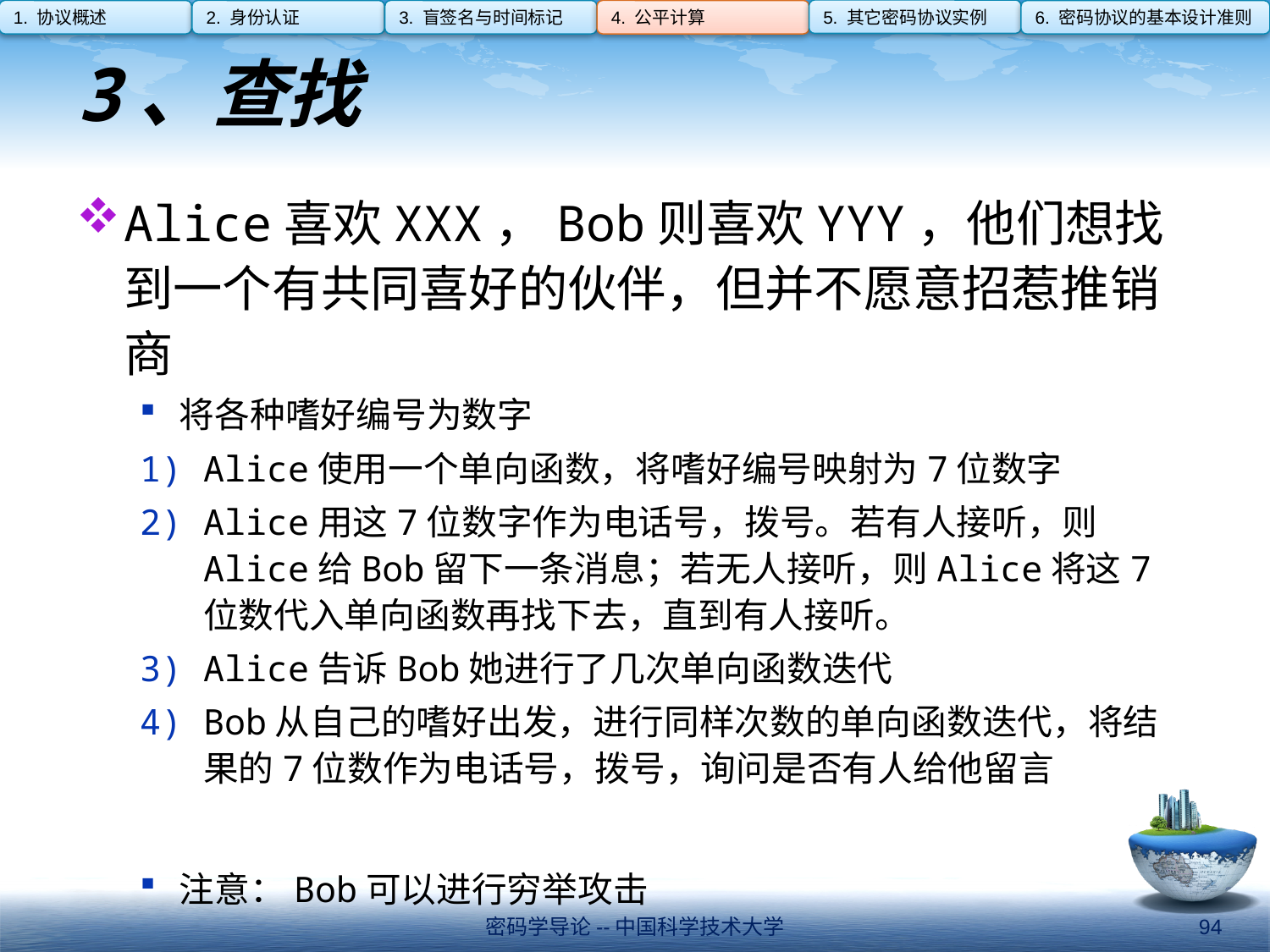

5. 其它密码协议实例
1. 协议概述
2. 身份认证
3. 盲签名与时间标记
4. 公平计算
6. 密码协议的基本设计准则
# 3、查找
Alice喜欢XXX，Bob则喜欢YYY，他们想找到一个有共同喜好的伙伴，但并不愿意招惹推销商
将各种嗜好编号为数字
Alice使用一个单向函数，将嗜好编号映射为7位数字
Alice用这7位数字作为电话号，拨号。若有人接听，则Alice给Bob留下一条消息；若无人接听，则Alice将这7位数代入单向函数再找下去，直到有人接听。
Alice告诉Bob她进行了几次单向函数迭代
Bob从自己的嗜好出发，进行同样次数的单向函数迭代，将结果的7位数作为电话号，拨号，询问是否有人给他留言

注意：Bob可以进行穷举攻击
密码学导论--中国科学技术大学
94